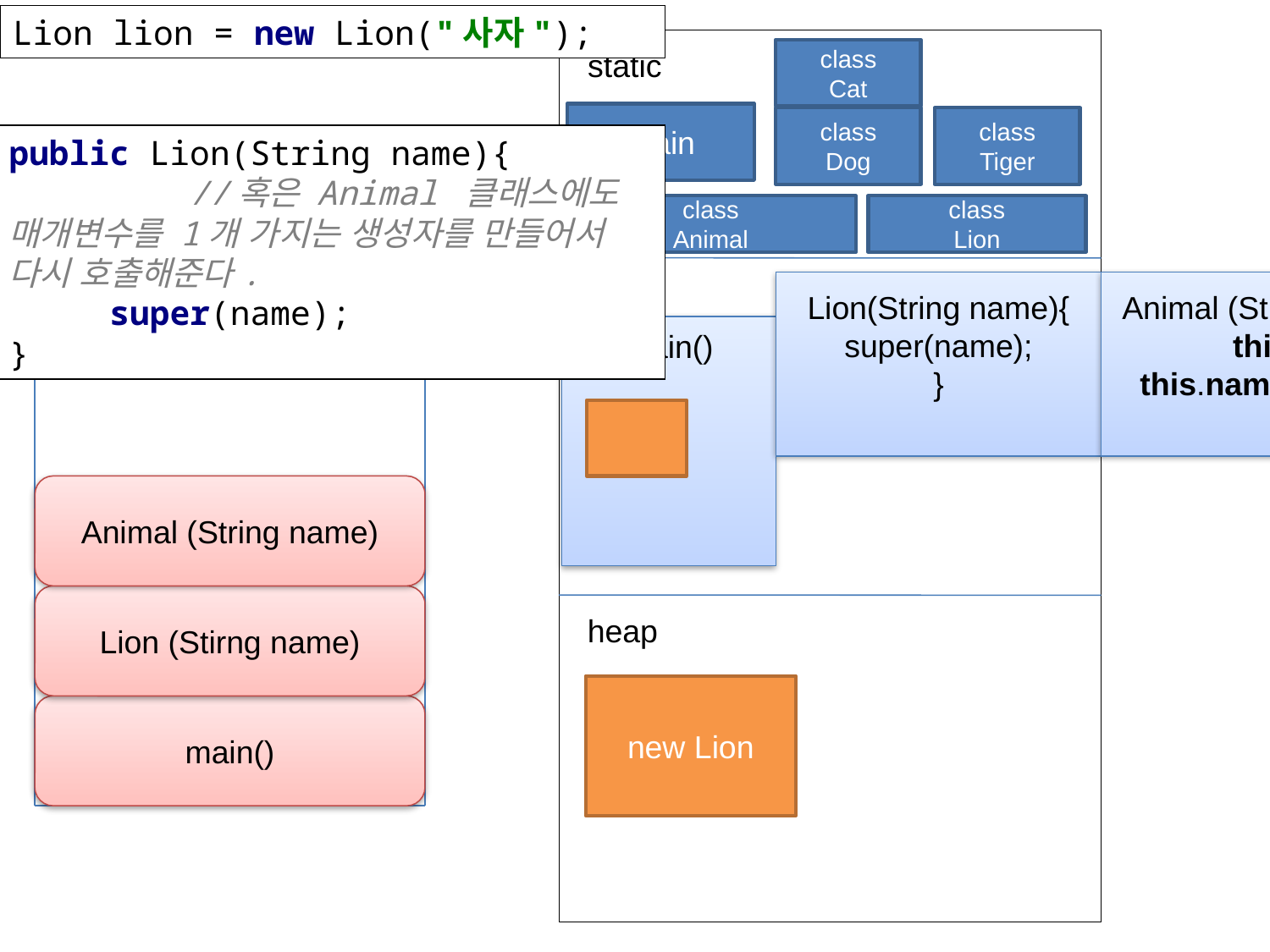

Lion lion = new Lion("사자");

static
class
Cat
main
class
Dog
class
Tiger
public Lion(String name){
         //혹은 Animal 클래스에도 매개변수를 1개 가지는 생성자를 만들어서 다시 호출해준다.
     super(name);
}
class
Animal
class
Lion
stack
Lion(String name){
super(name);
}

Animal (String name){
this();
this.name = name;
}
main()

Animal (String name)
Lion (Stirng name)
heap
new Lion
main()